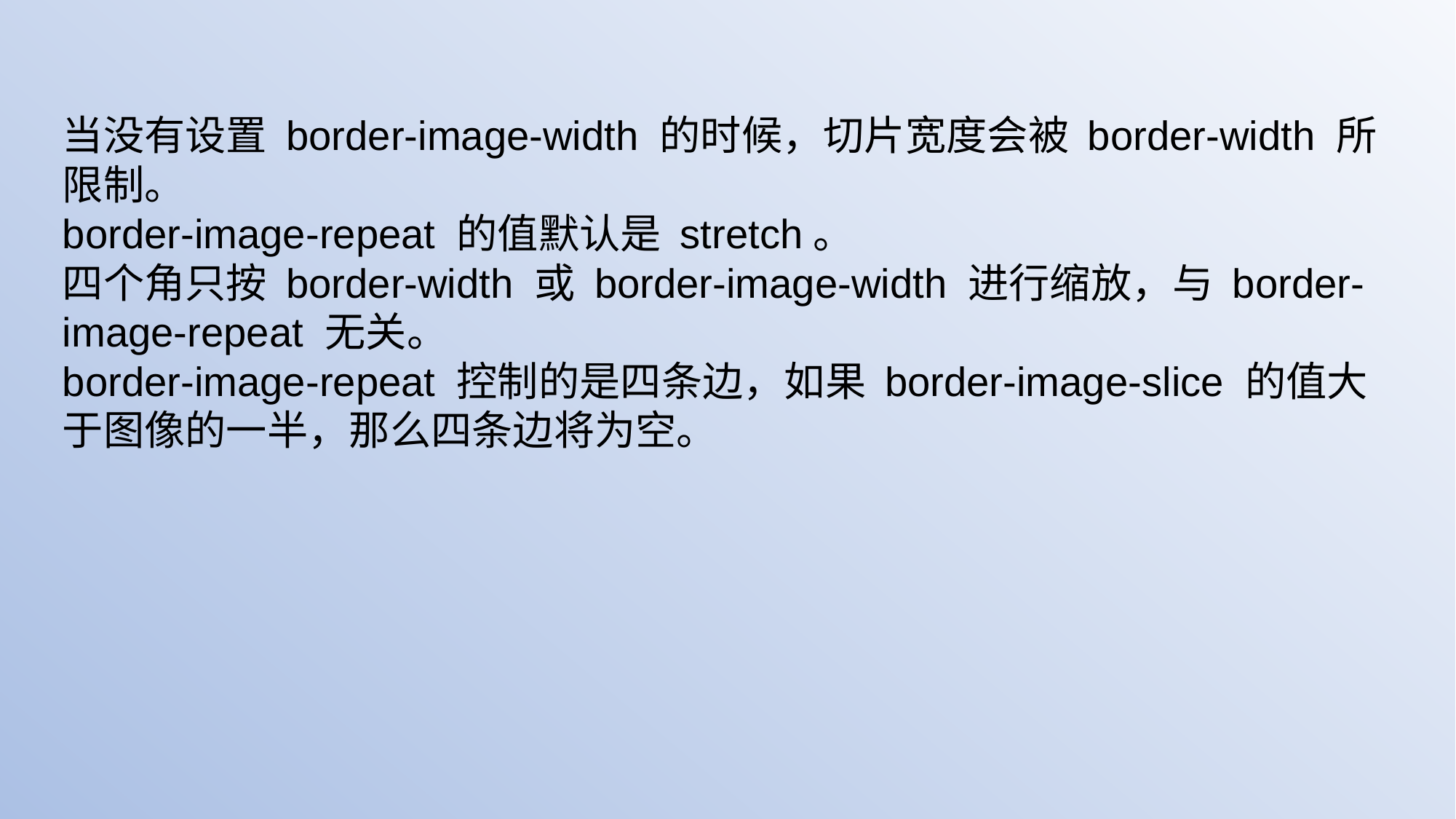

当没有设置 border-image-width 的时候，切片宽度会被 border-width 所限制。
border-image-repeat 的值默认是 stretch。
四个角只按 border-width 或 border-image-width 进行缩放，与 border-image-repeat 无关。
border-image-repeat 控制的是四条边，如果 border-image-slice 的值大于图像的一半，那么四条边将为空。